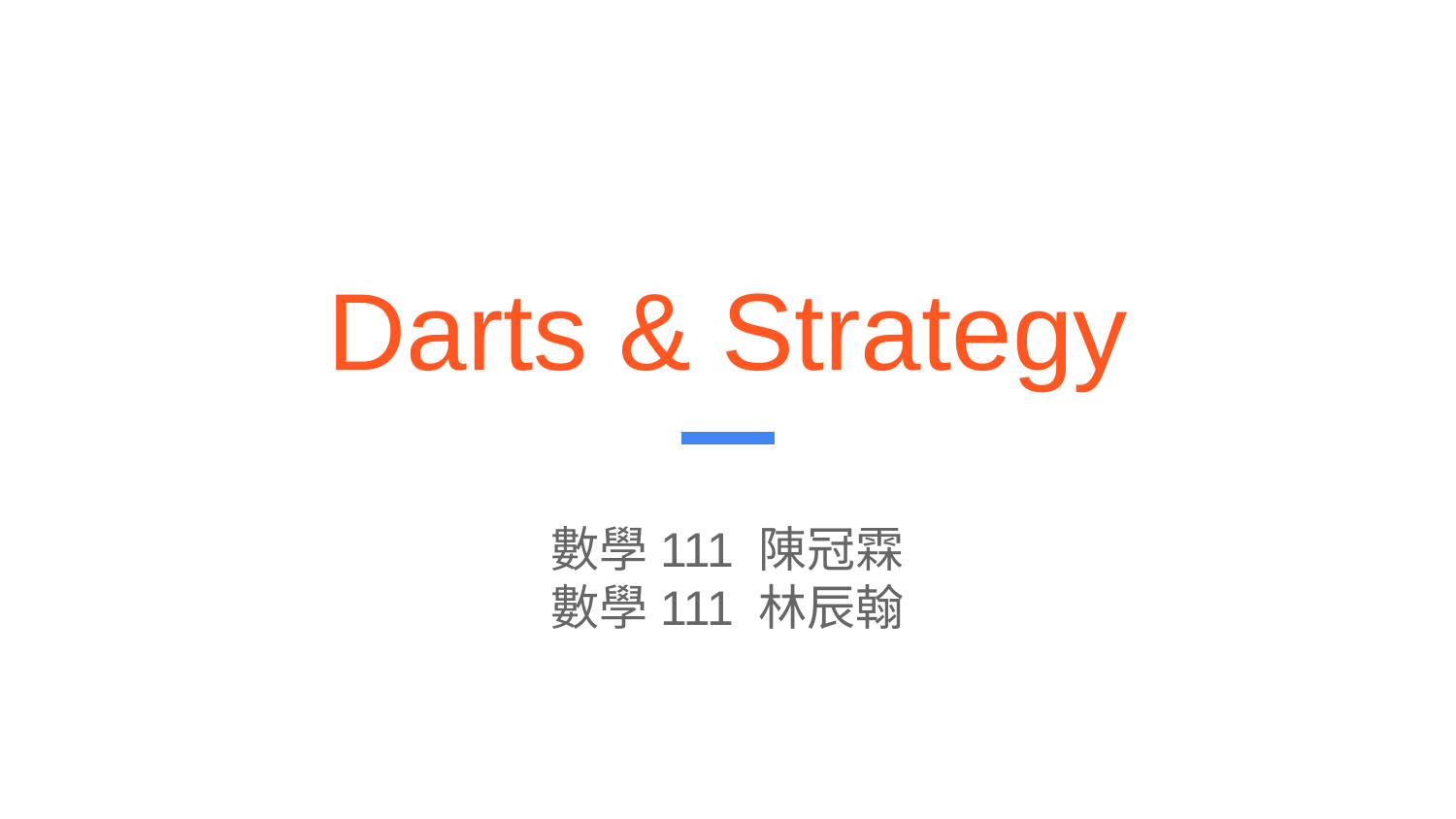

# Darts & Strategy
數學111 陳冠霖
數學111 林辰翰